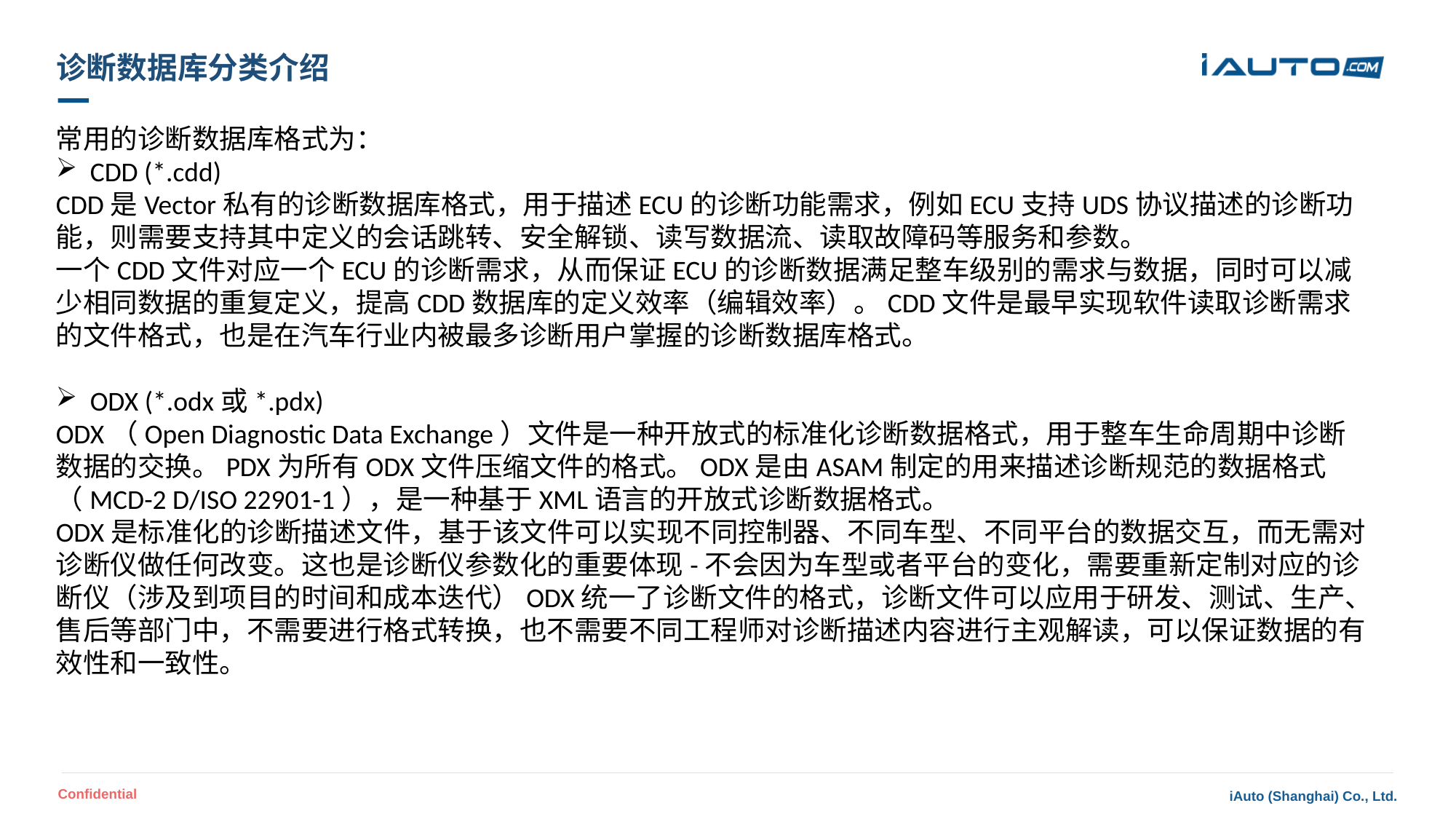

# 诊断数据库分类介绍
常用的诊断数据库格式为：
CDD (*.cdd)
CDD是Vector私有的诊断数据库格式，用于描述ECU的诊断功能需求，例如ECU支持UDS协议描述的诊断功能，则需要支持其中定义的会话跳转、安全解锁、读写数据流、读取故障码等服务和参数。
一个CDD文件对应一个ECU的诊断需求，从而保证ECU的诊断数据满足整车级别的需求与数据，同时可以减少相同数据的重复定义，提高CDD数据库的定义效率（编辑效率）。CDD文件是最早实现软件读取诊断需求的文件格式，也是在汽车行业内被最多诊断用户掌握的诊断数据库格式。

ODX (*.odx或*.pdx)
ODX（Open Diagnostic Data Exchange）文件是一种开放式的标准化诊断数据格式，用于整车生命周期中诊断数据的交换。PDX为所有ODX文件压缩文件的格式。ODX是由ASAM制定的用来描述诊断规范的数据格式（MCD-2 D/ISO 22901-1），是一种基于XML语言的开放式诊断数据格式。
ODX是标准化的诊断描述文件，基于该文件可以实现不同控制器、不同车型、不同平台的数据交互，而无需对诊断仪做任何改变。这也是诊断仪参数化的重要体现-不会因为车型或者平台的变化，需要重新定制对应的诊断仪（涉及到项目的时间和成本迭代）ODX统一了诊断文件的格式，诊断文件可以应用于研发、测试、生产、售后等部门中，不需要进行格式转换，也不需要不同工程师对诊断描述内容进行主观解读，可以保证数据的有效性和一致性。